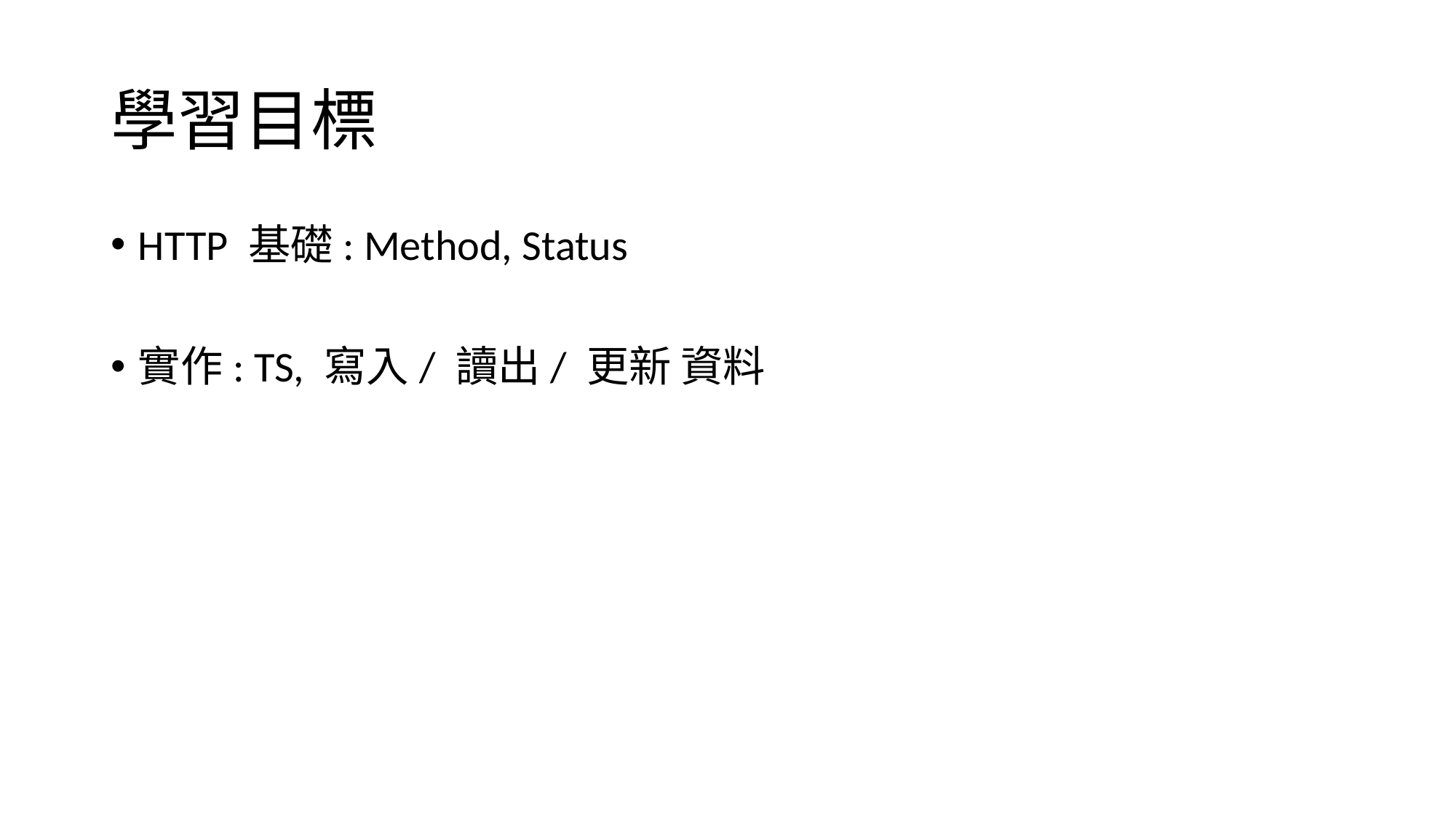

# 學習目標
HTTP 基礎: Method, Status

實作: TS, 寫入/ 讀出/ 更新 資料